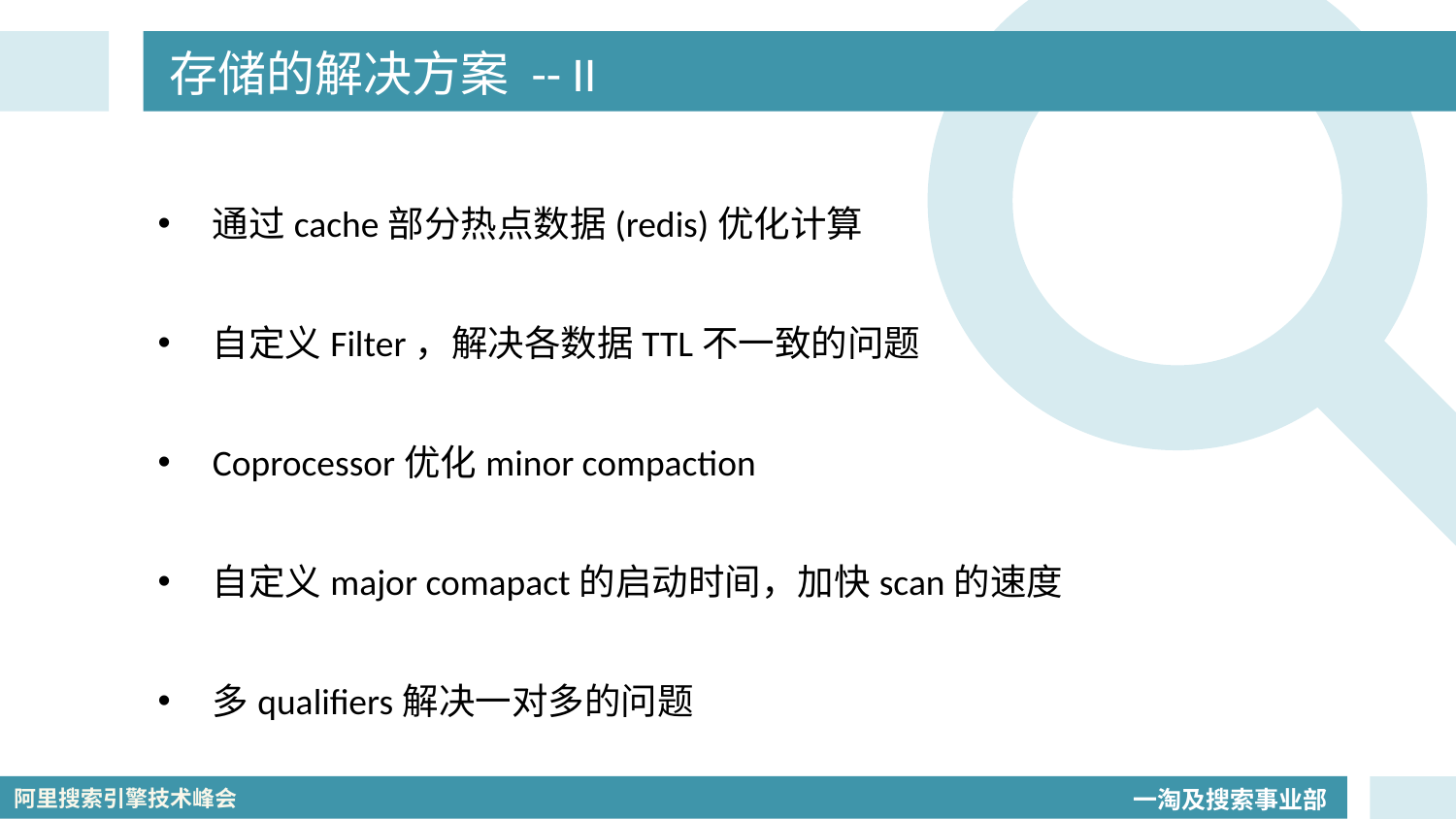

# 存储的解决方案 -- II

通过cache部分热点数据(redis)优化计算

自定义Filter，解决各数据TTL不一致的问题

Coprocessor优化minor compaction

自定义major comapact的启动时间，加快scan的速度

多qualifiers解决一对多的问题